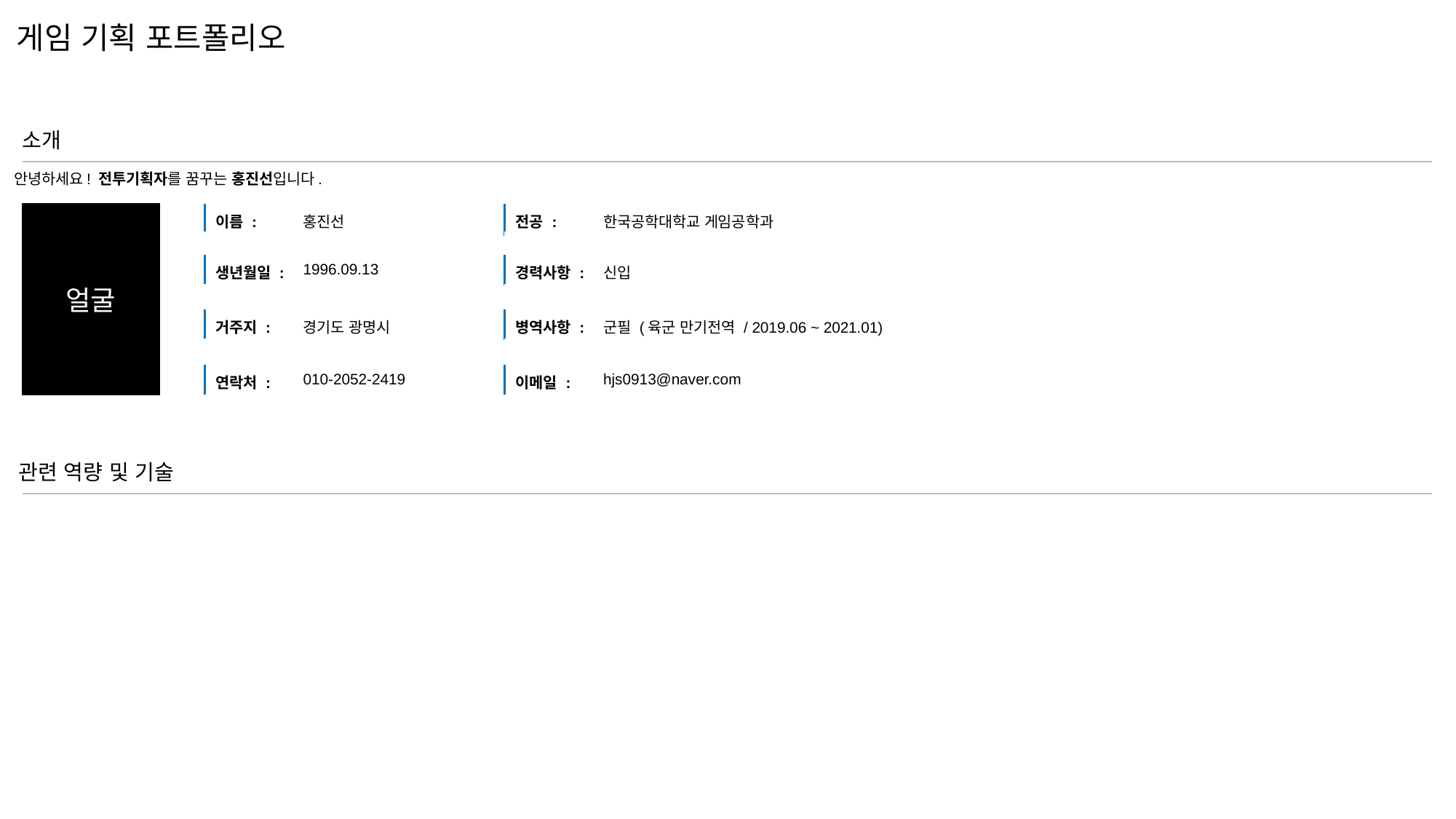

게임 기획 포트폴리오
소개
안녕하세요! 전투기획자를 꿈꾸는 홍진선입니다.
얼굴
| 이름 : | 홍진선 |
| --- | --- |
|  |  |
| 생년월일 : | 1996.09.13 |
|  |  |
| 거주지 : | 경기도 광명시 |
|  |  |
| 연락처 : | 010-2052-2419 |
| 전공 : | 한국공학대학교 게임공학과 |
| --- | --- |
|  |  |
| 경력사항 : | 신입 |
|  |  |
| 병역사항 : | 군필 (육군 만기전역 / 2019.06 ~ 2021.01) |
|  |  |
| 이메일 : | hjs0913@naver.com |
관련 역량 및 기술